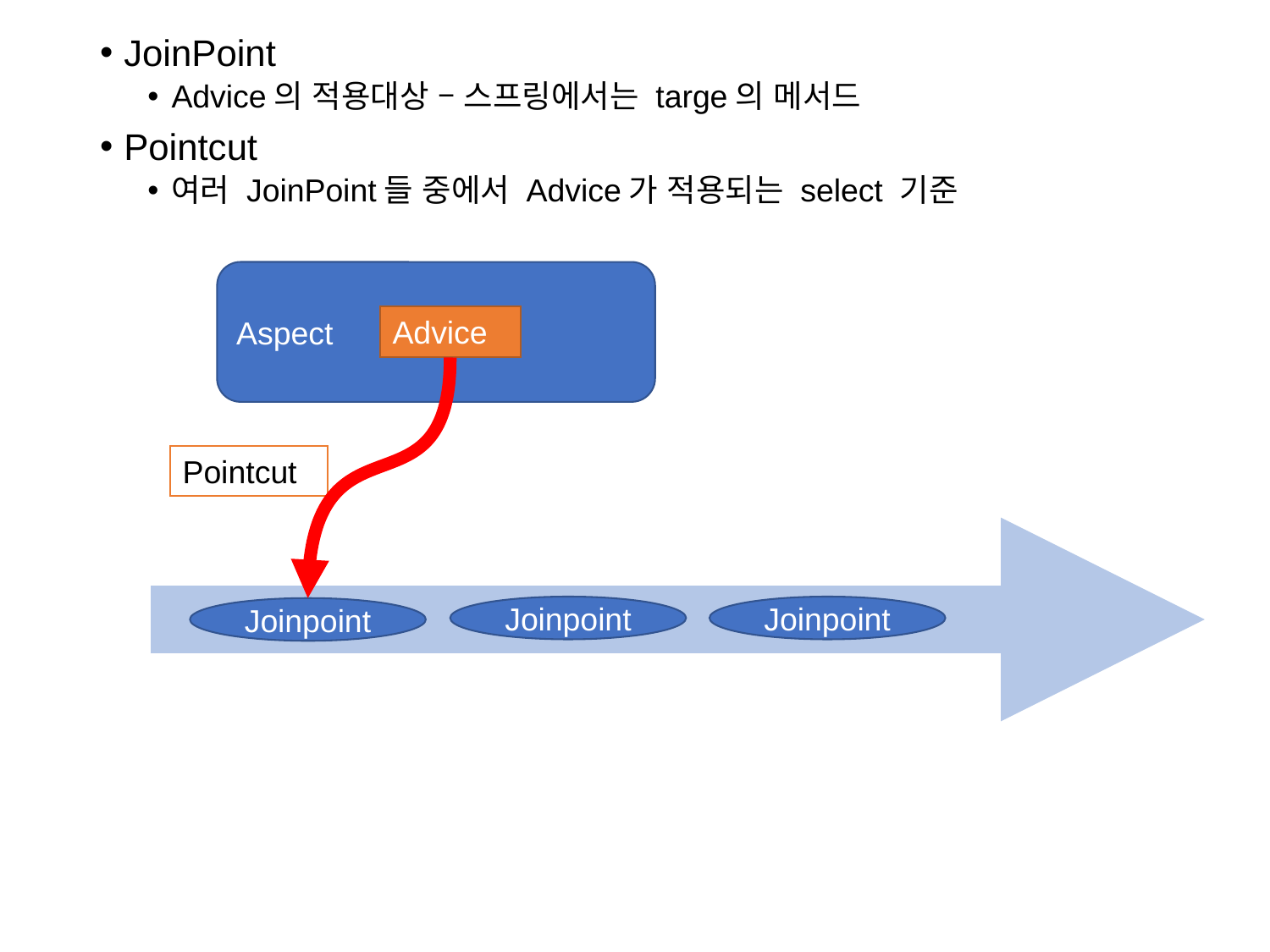

JoinPoint
Advice의 적용대상 – 스프링에서는 targe의 메서드
Pointcut
여러 JoinPoint들 중에서 Advice가 적용되는 select 기준
Aspect
Advice
Pointcut
Joinpoint
Joinpoint
Joinpoint